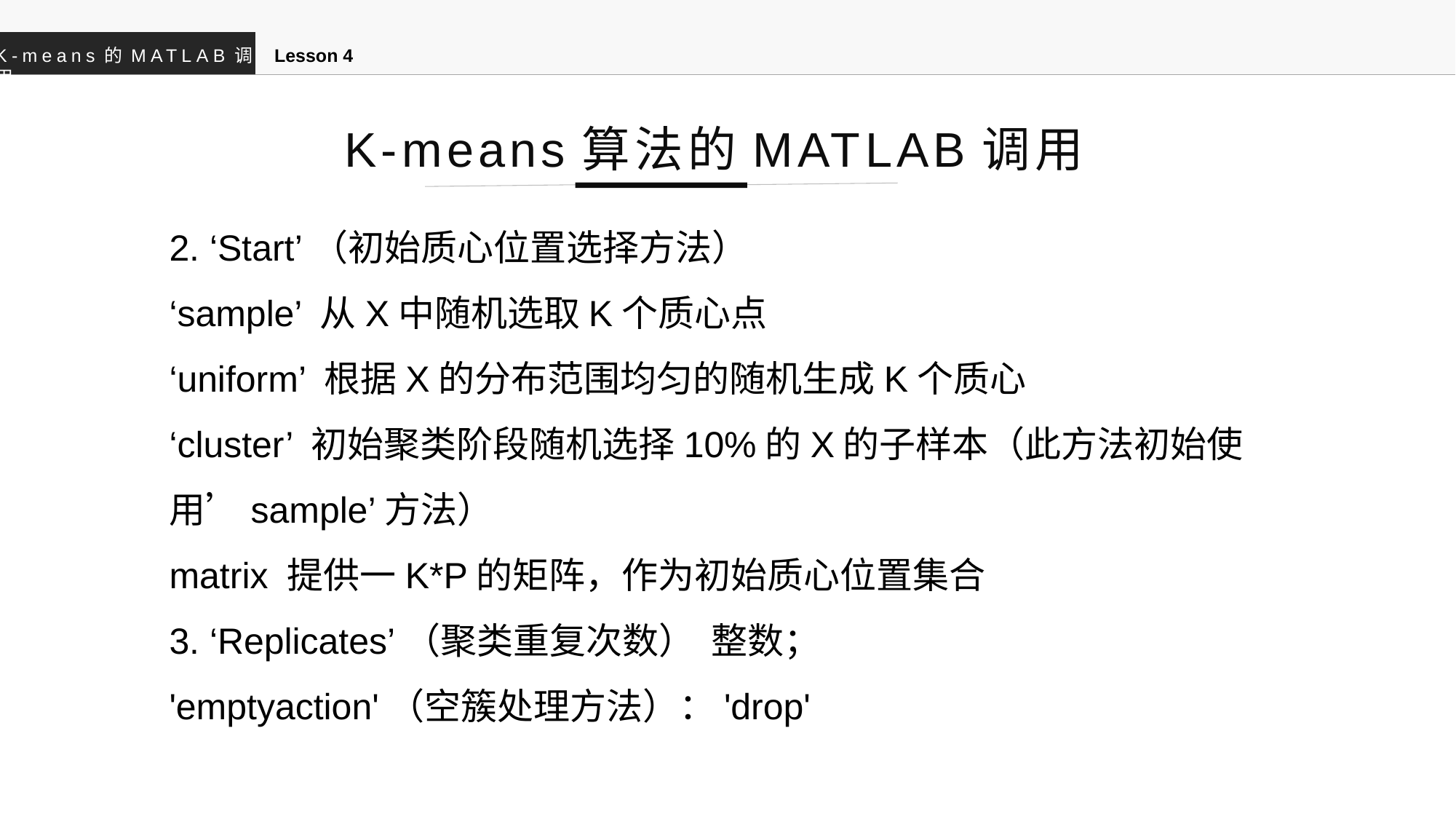

K-means的MATLAB调用
Lesson 4
K-means算法的MATLAB调用

2. ‘Start’（初始质心位置选择方法）
‘sample’ 从X中随机选取K个质心点
‘uniform’ 根据X的分布范围均匀的随机生成K个质心
‘cluster’ 初始聚类阶段随机选择10%的X的子样本（此方法初始使用’sample’方法）
matrix 提供一K*P的矩阵，作为初始质心位置集合
3. ‘Replicates’（聚类重复次数）  整数；
'emptyaction'（空簇处理方法）：'drop'